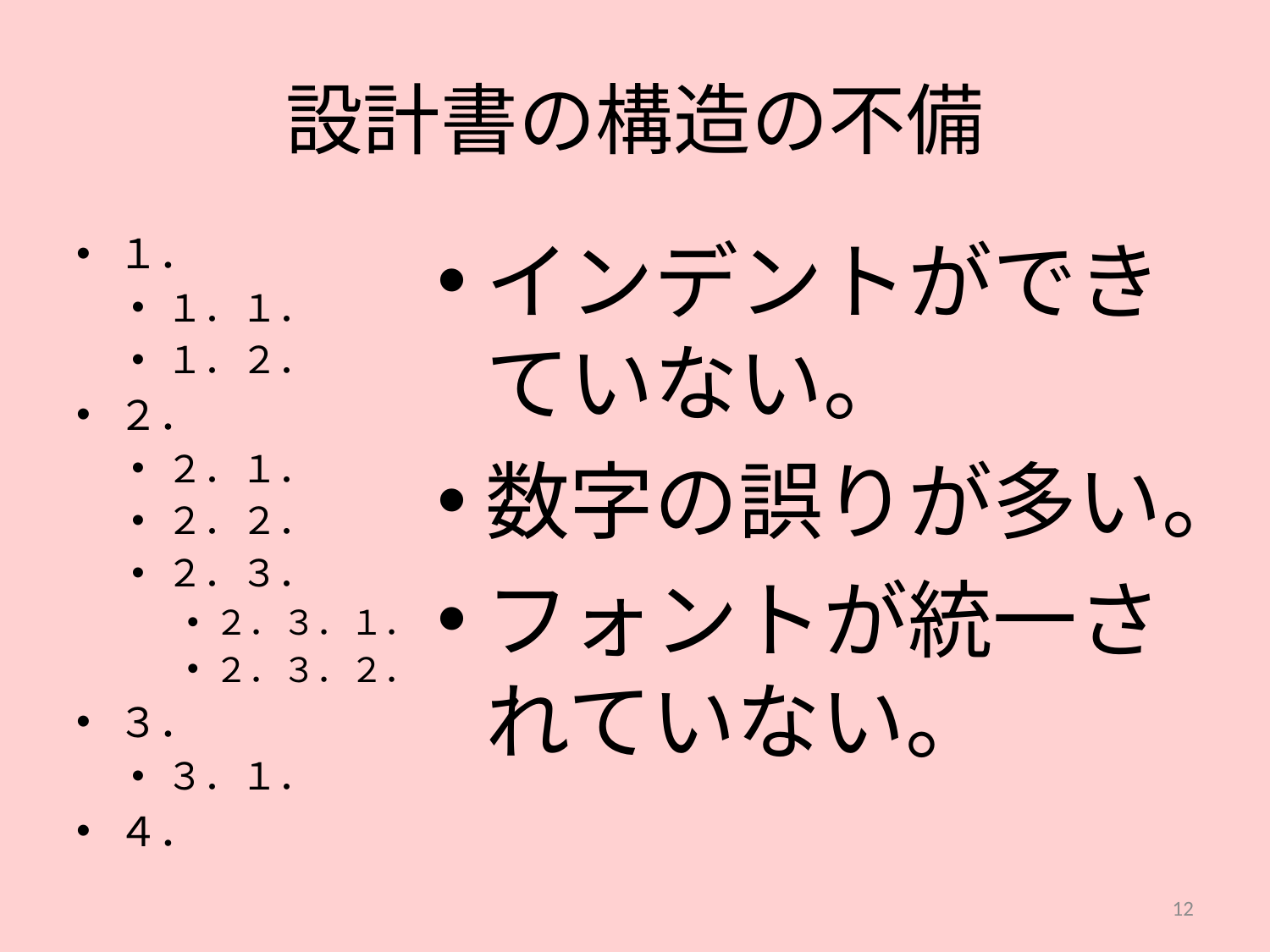

# 設計書の構造の不備
１．
１．１．
１．２．
２．
２．１．
２．２．
２．３．
２．３．１．
２．３．２．
３．
３．１．
４．
インデントができていない。
数字の誤りが多い。
フォントが統一されていない。
12